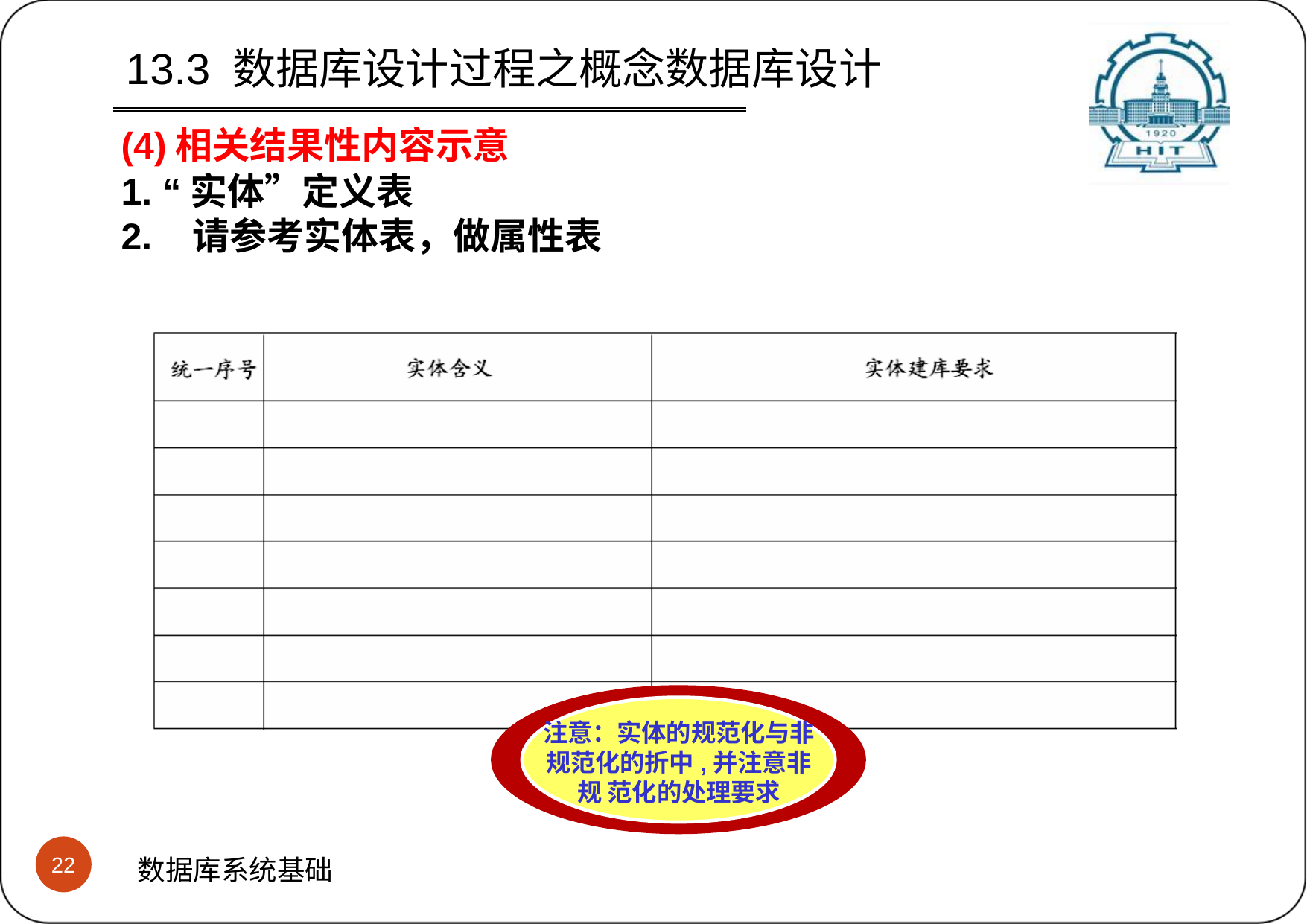

# 13.3 数据库设计过程之概念数据库设计

(4)相关结果性内容示意
1. “实体”定义表
2.   请参考实体表，做属性表

注意：实体的规范化与非 规范化的折中,并注意非规 范化的处理要求